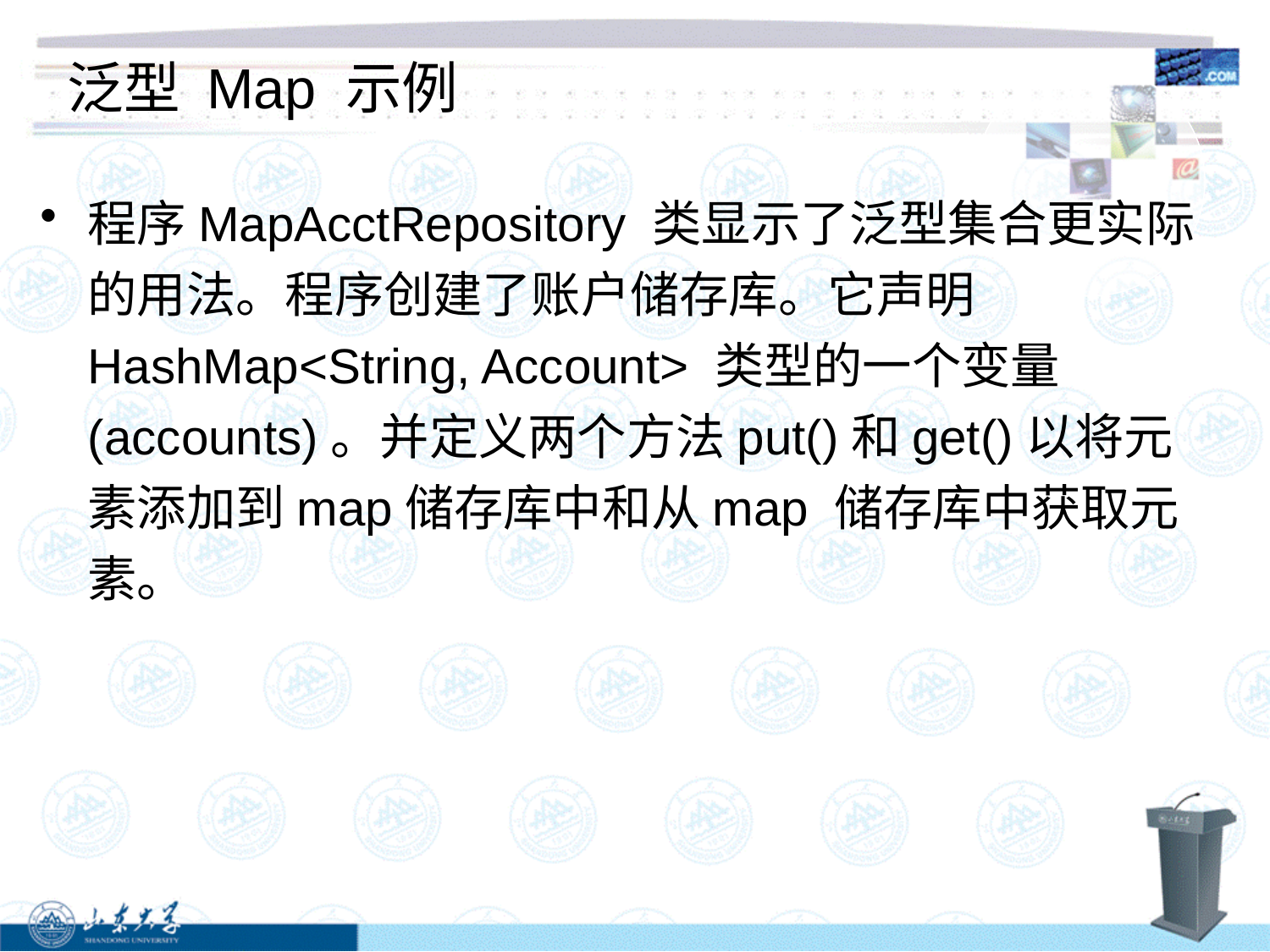

# 泛型 Map 示例
程序MapAcctRepository 类显示了泛型集合更实际的用法。程序创建了账户储存库。它声明HashMap<String, Account> 类型的一个变量(accounts)。并定义两个方法put()和get()以将元素添加到map储存库中和从map 储存库中获取元素。